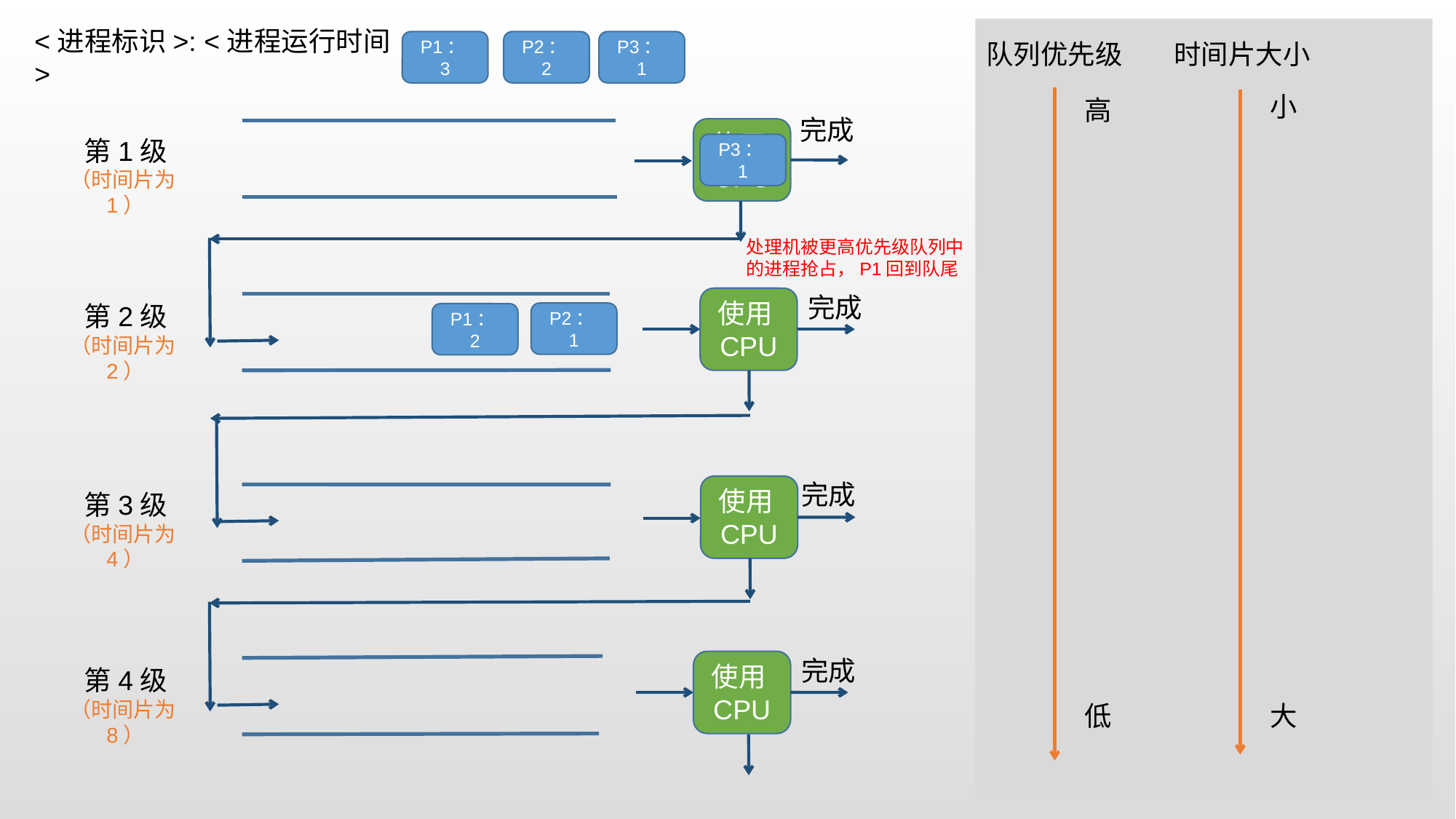

<进程标识>: <进程运行时间>

P1：3
P2：2
P3：1
队列优先级
时间片大小
小
高
完成
使用CPU
第1级
（时间片为1）
P3：1
处理机被更高优先级队列中的进程抢占，P1回到队尾
完成
使用CPU
第2级
（时间片为2）
P2：1
P1：2
完成
使用CPU
第3级
（时间片为4）
完成
使用CPU
第4级
（时间片为8）
低
大